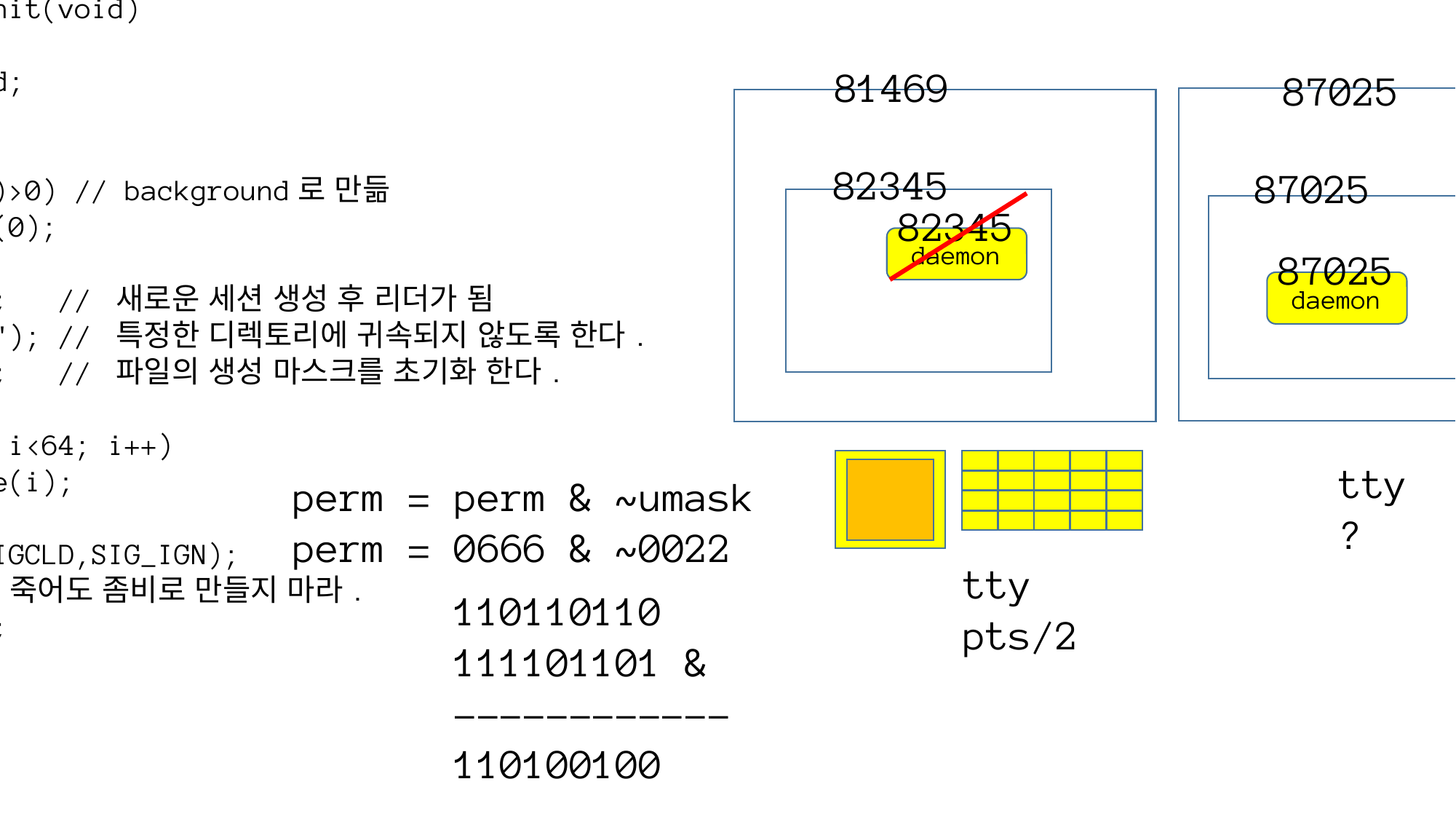

int daemon_init(void)
{
    pid_t pid;
    int i;

    if(fork()>0) // background로 만듦
        exit(0);

    setsid();   // 새로운 세션 생성 후 리더가 됨
    chdir("/"); // 특정한 디렉토리에 귀속되지 않도록 한다.
    umask(0);   // 파일의 생성 마스크를 초기화 한다.

    for(i=0; i<64; i++)
        close(i);

    signal(SIGCLD,SIG_IGN);
    // 자식이 죽어도 좀비로 만들지 마라.
    return 0;
}

81469
87025

82345
87025

82345

daemon
87025
daemon

tty
?

perm = perm & ~umask
perm = 0666 & ~0022

tty
pts/2
110110110
111101101 &
------------
110100100